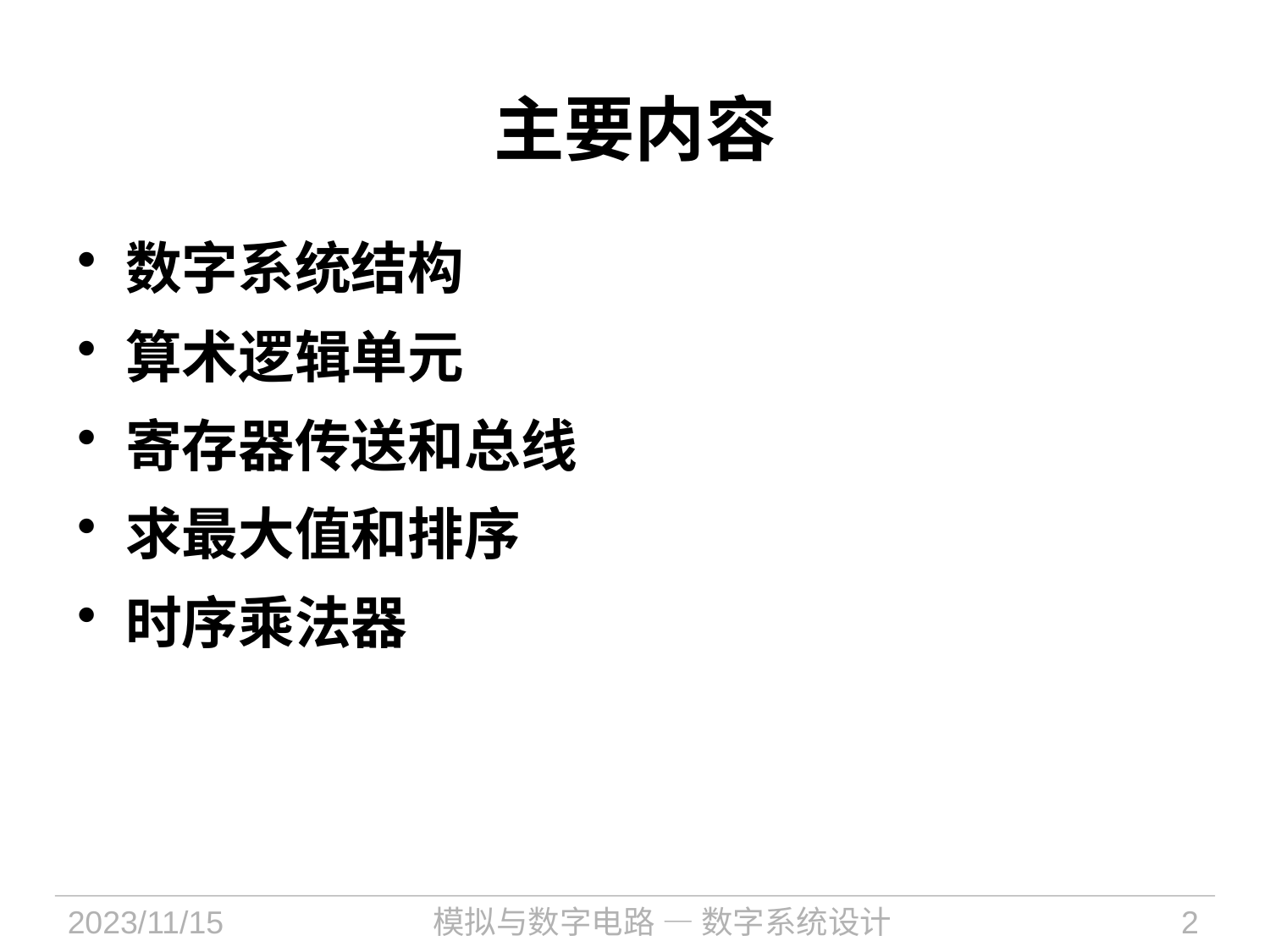

主要内容
数字系统结构
算术逻辑单元
寄存器传送和总线
求最大值和排序
时序乘法器

2023/11/15
模拟与数字电路 — 数字系统设计
2